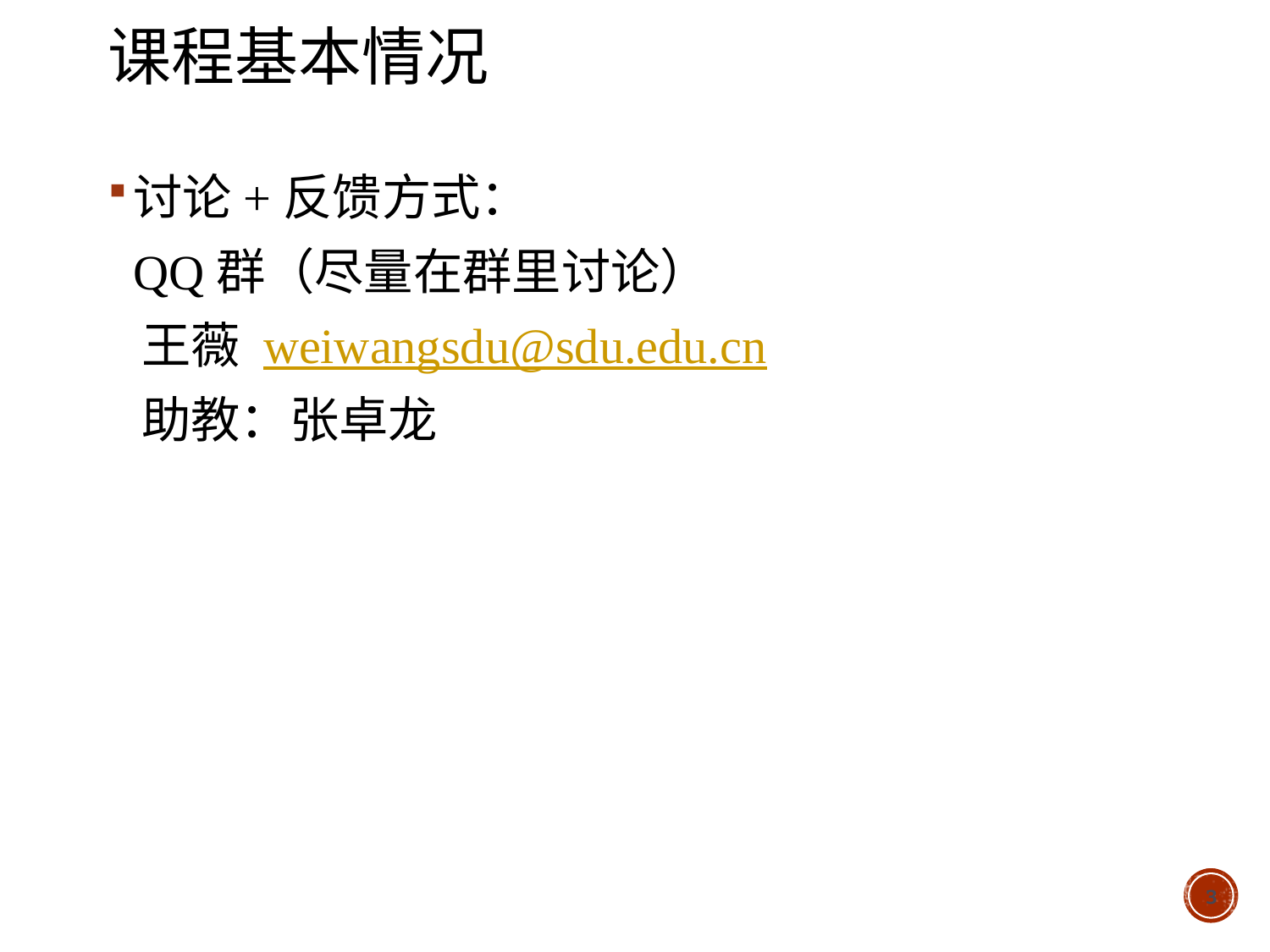

# 课程基本情况
讨论+反馈方式：
	QQ群（尽量在群里讨论）
  王薇 weiwangsdu@sdu.edu.cn
  助教：张卓龙

3